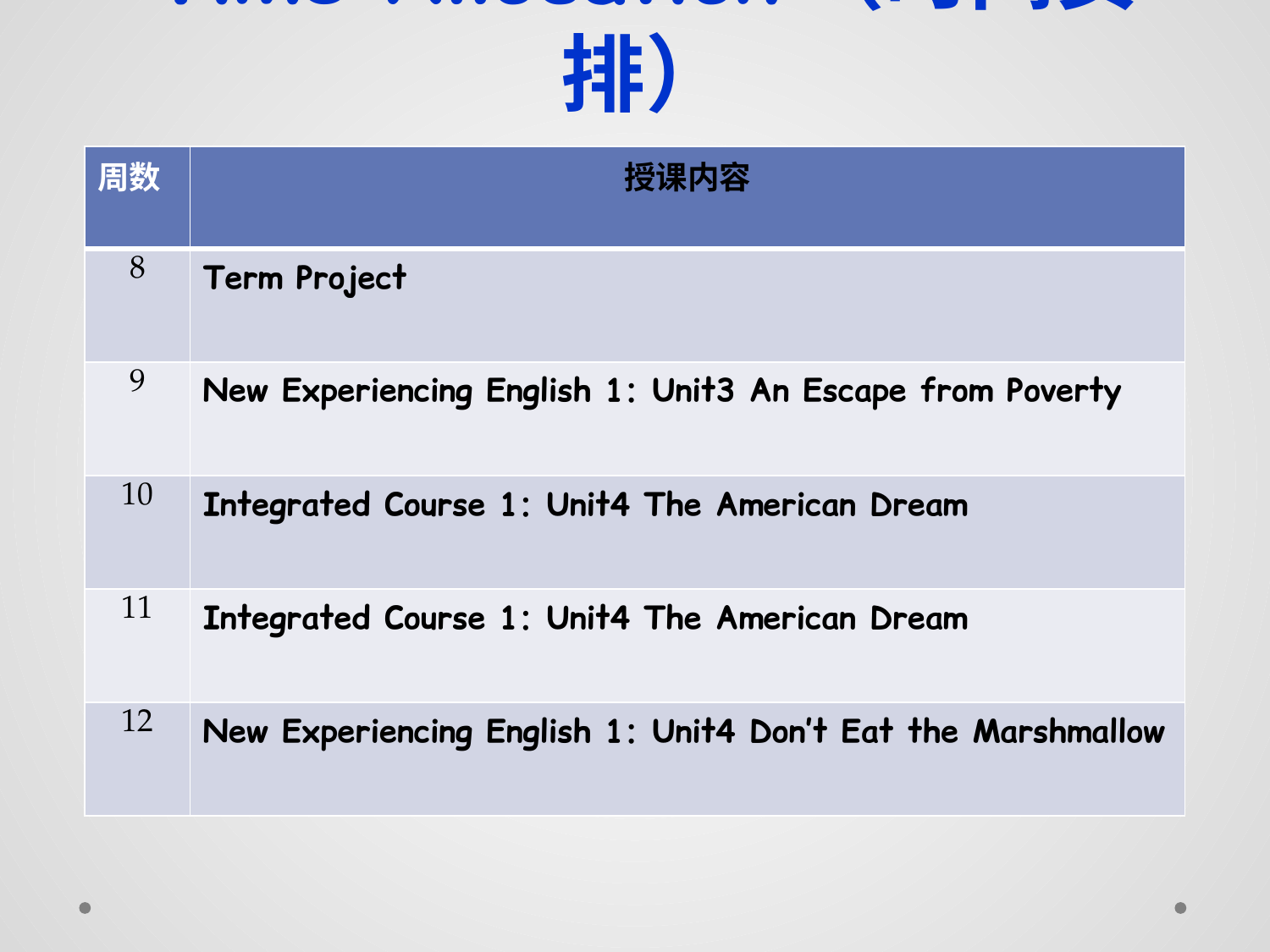

# Time Allocation（时间安排）
| 周数 | 授课内容 |
| --- | --- |
| 8 | Term Project |
| 9 | New Experiencing English 1: Unit3 An Escape from Poverty |
| 10 | Integrated Course 1: Unit4 The American Dream |
| 11 | Integrated Course 1: Unit4 The American Dream |
| 12 | New Experiencing English 1: Unit4 Don’t Eat the Marshmallow |